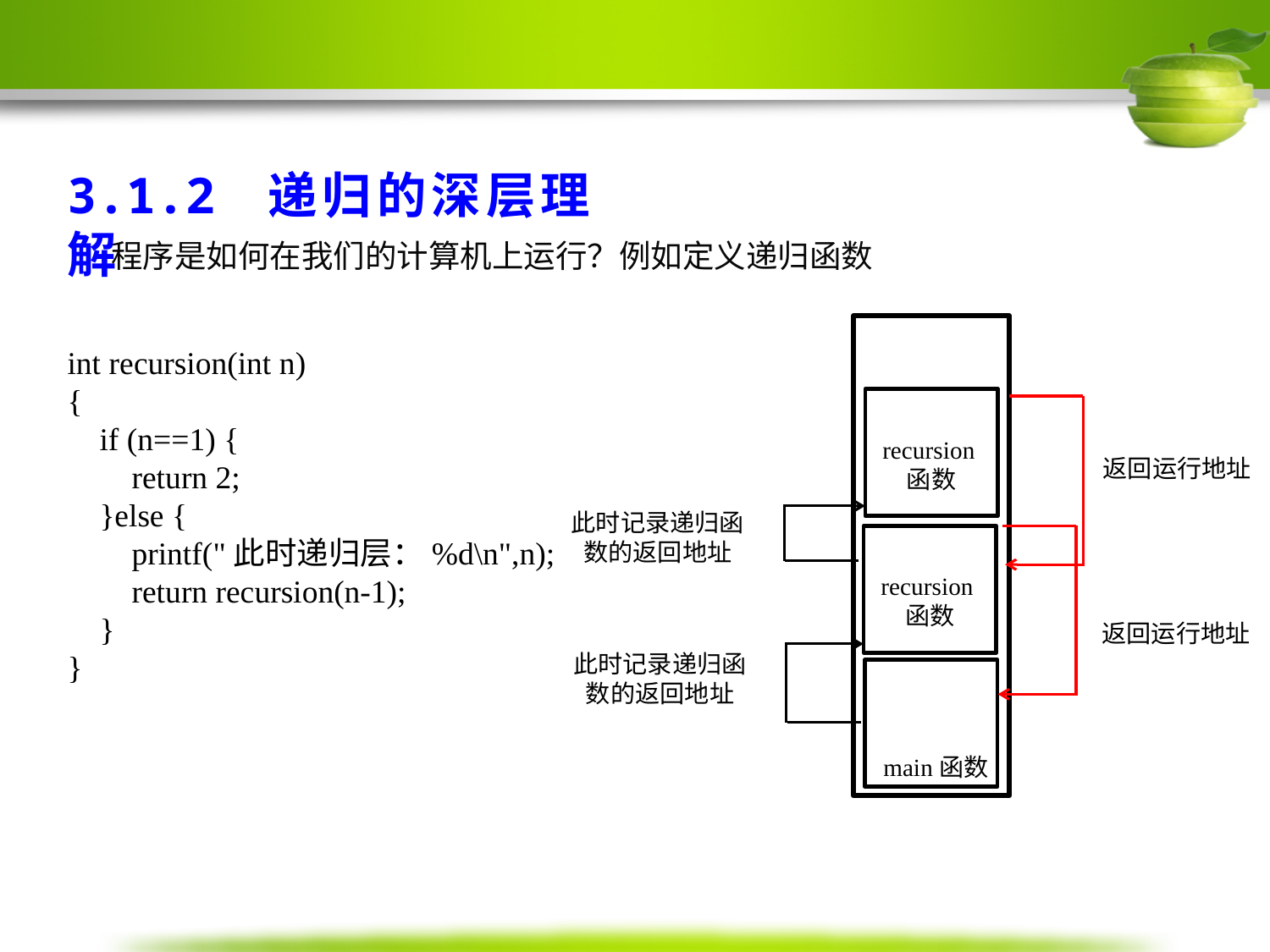

3.1.2 递归的深层理解
程序是如何在我们的计算机上运行？例如定义递归函数

int recursion(int n)
{
    if (n==1) {
        return 2;
    }else {
        printf("此时递归层：%d\n",n);
        return recursion(n-1);
    }
}

recursion函数
返回运行地址
此时记录递归函数的返回地址

recursion函数
返回运行地址
此时记录递归函数的返回地址

main函数